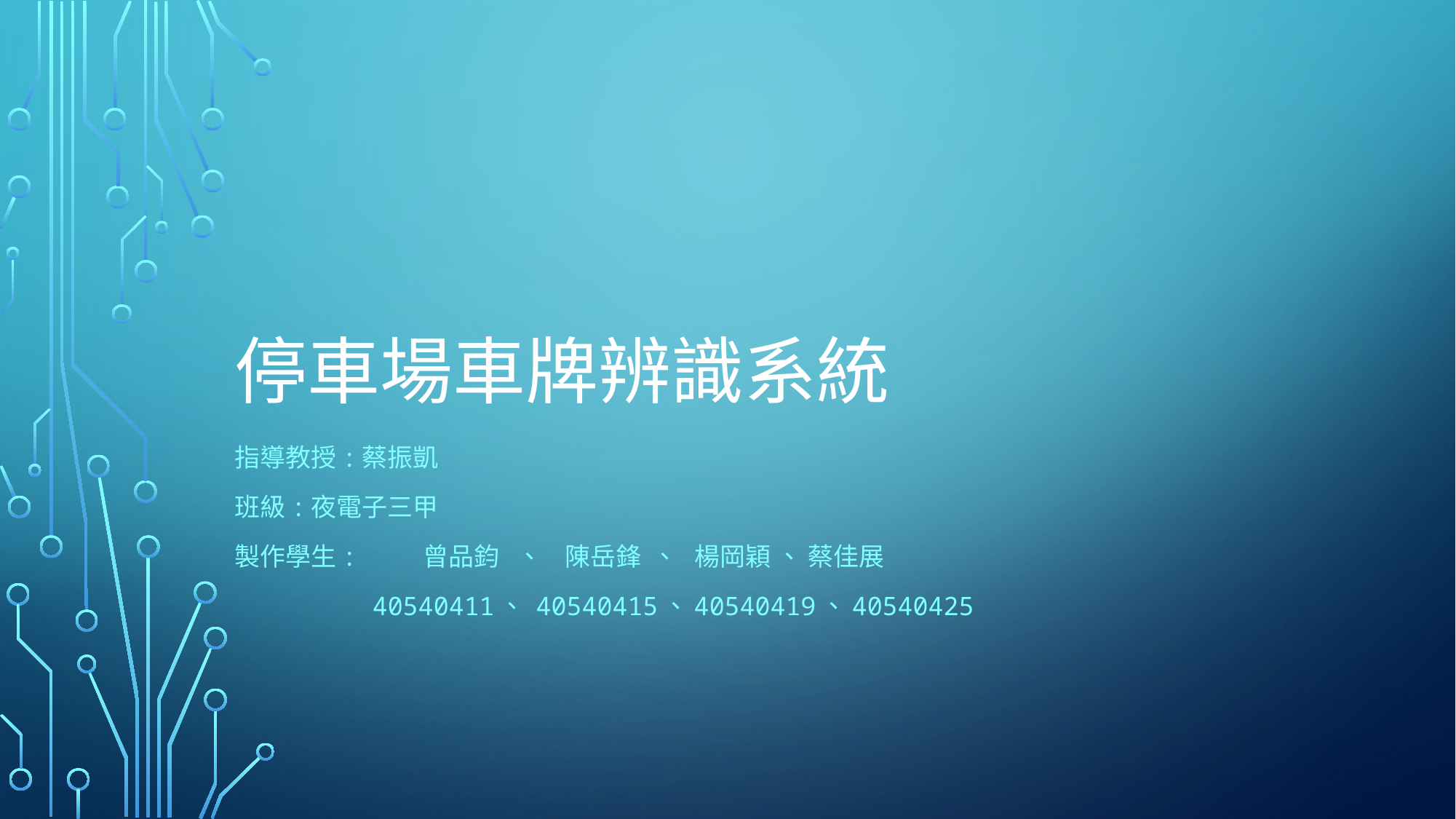

# 停車場車牌辨識系統
指導教授:蔡振凱
班級:夜電子三甲
製作學生:    曾品鈞   、    陳岳鋒  、   楊岡穎 、 蔡佳展
	   40540411、 40540415、40540419、40540425